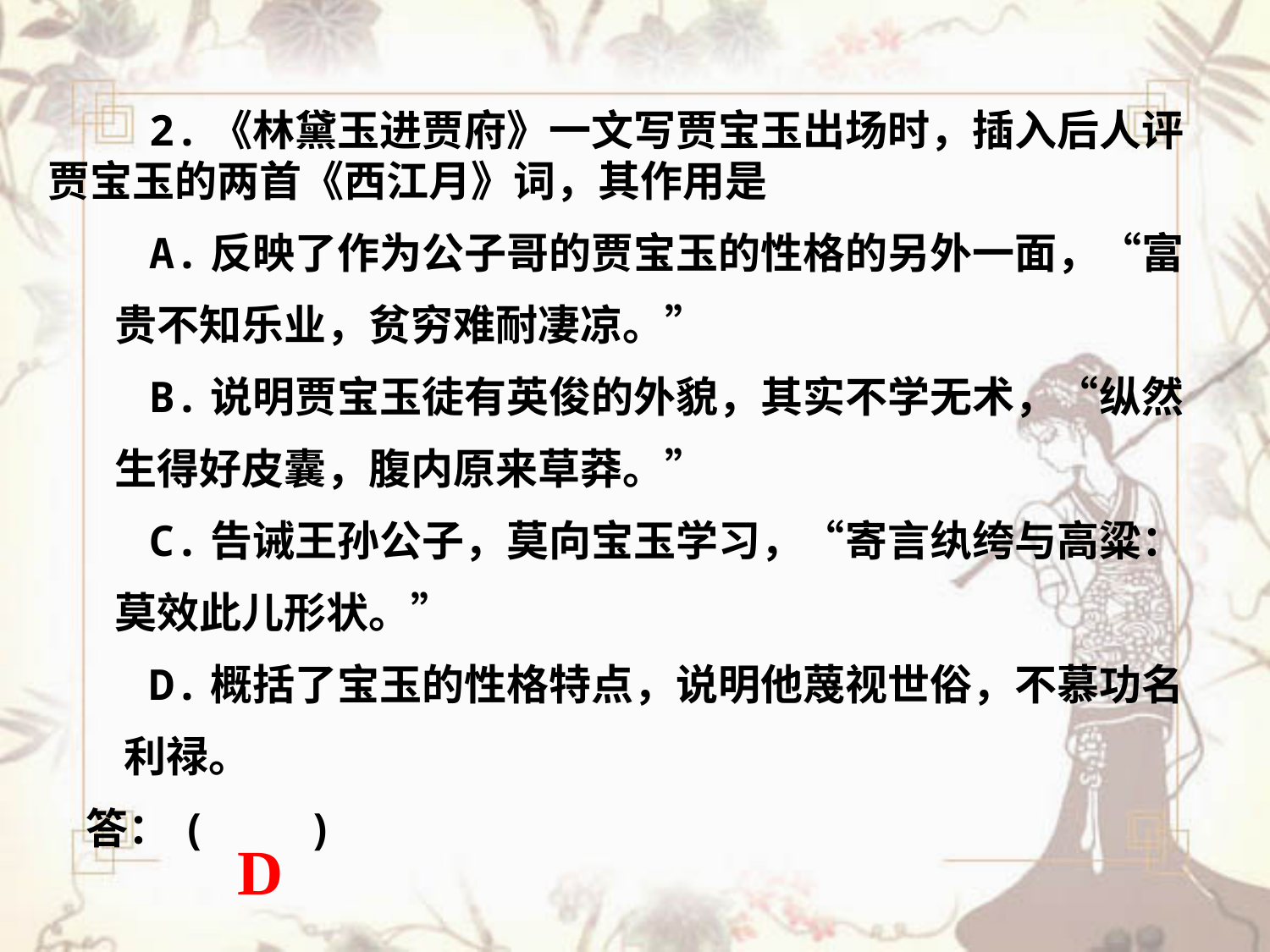

2.《林黛玉进贾府》一文写贾宝玉出场时，插入后人评贾宝玉的两首《西江月》词，其作用是
    A.反映了作为公子哥的贾宝玉的性格的另外一面，“富
      贵不知乐业，贫穷难耐凄凉。”
    B.说明贾宝玉徒有英俊的外貌，其实不学无术，“纵然
      生得好皮囊，腹内原来草莽。”
    C.告诫王孙公子，莫向宝玉学习，“寄言纨绔与高粱：
      莫效此儿形状。”
    D.概括了宝玉的性格特点，说明他蔑视世俗，不慕功名
       利禄。
   答：(    )
D